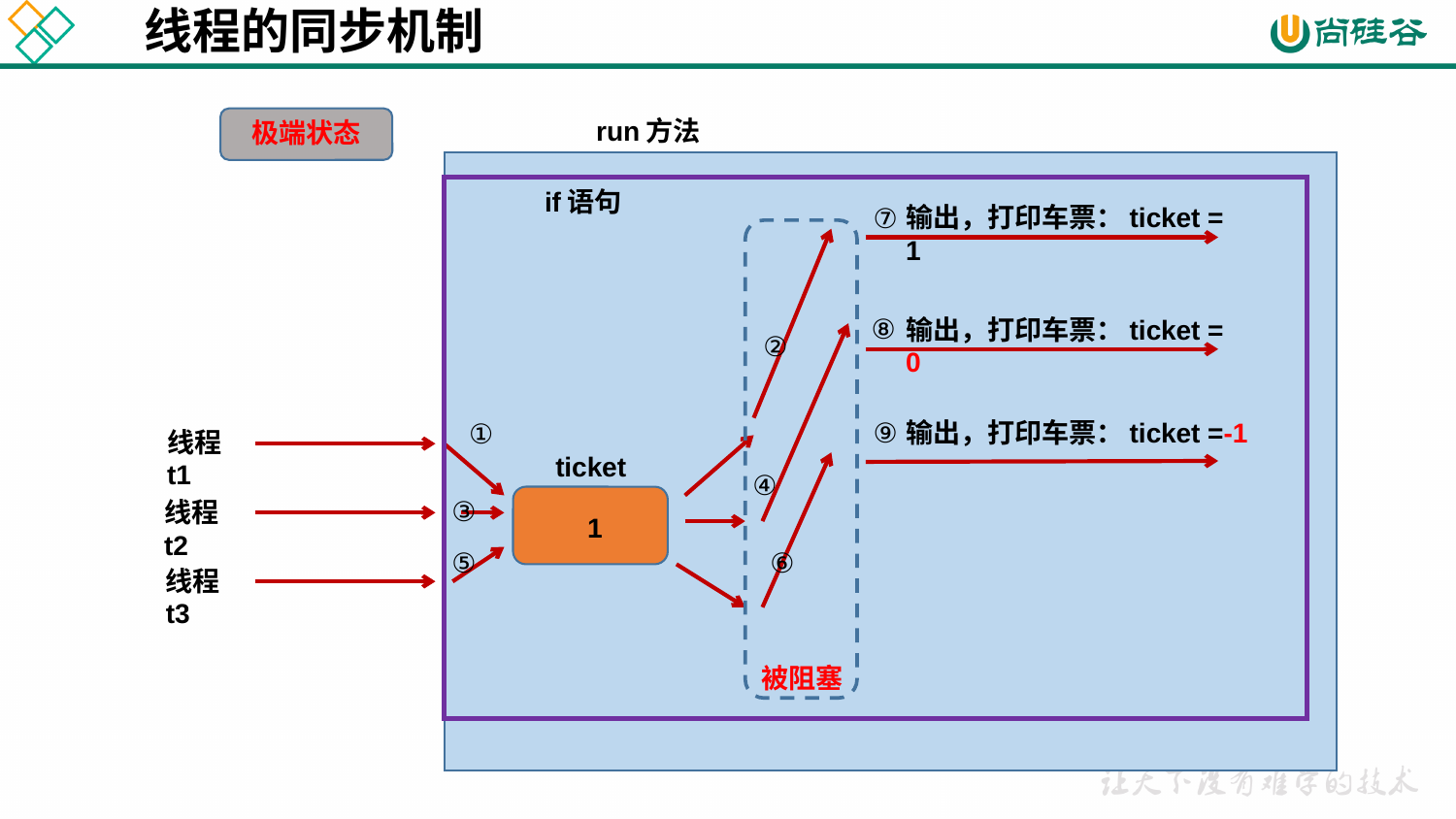

# 线程的同步机制
run方法
极端状态

if语句
输出，打印车票：ticket = 1
⑦

⑧
输出，打印车票：ticket = 0
②
⑨
输出，打印车票：ticket =-1
①
线程t1
ticket
④
③

线程t2
1
⑤
⑥
线程t3
被阻塞